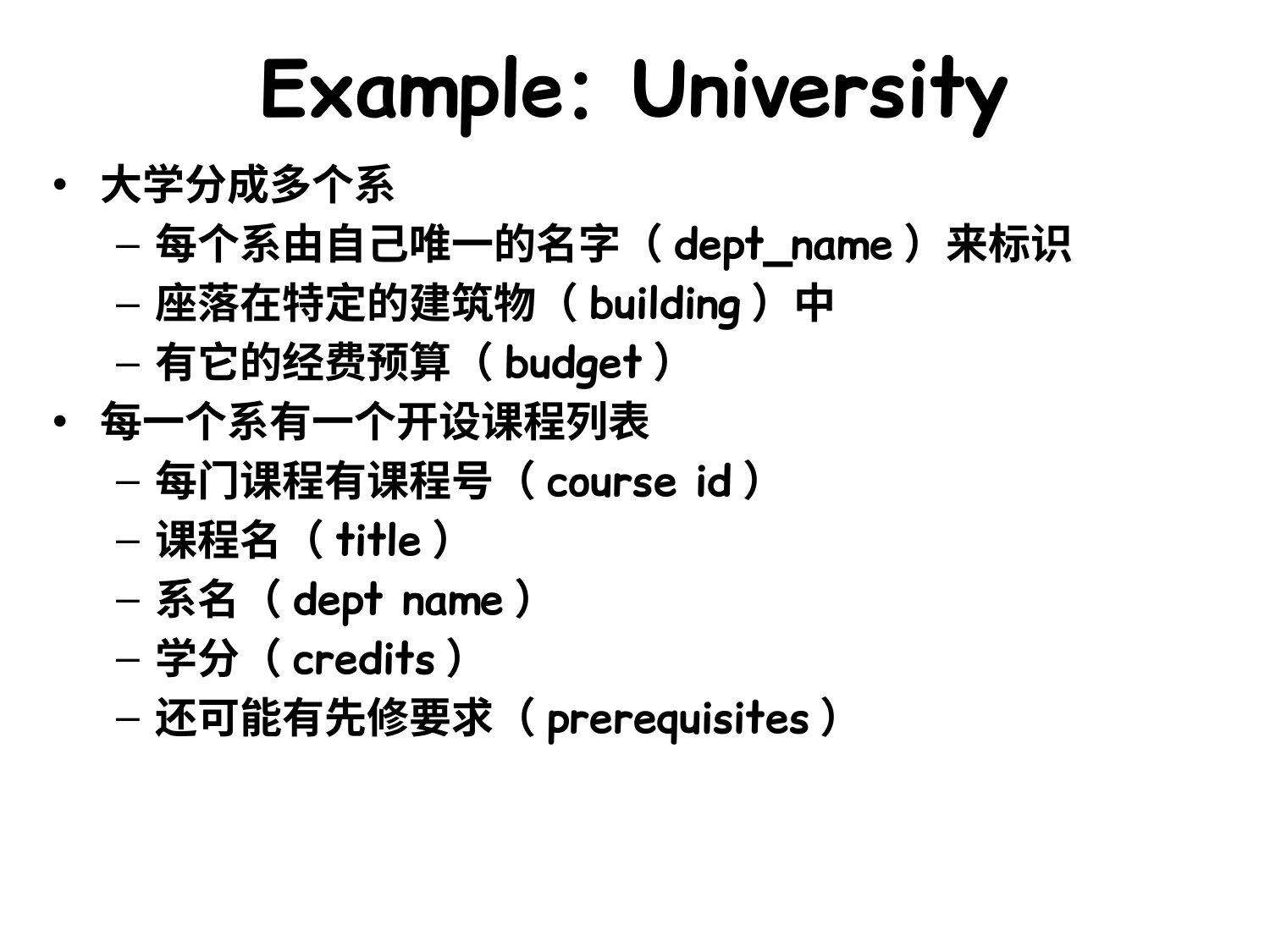

# Example: University
大学分成多个系
每个系由自己唯一的名字（dept_name）来标识
座落在特定的建筑物（building）中
有它的经费预算（budget）
每一个系有一个开设课程列表
每门课程有课程号（course id）
课程名（title）
系名（dept name）
学分（credits）
还可能有先修要求（prerequisites）